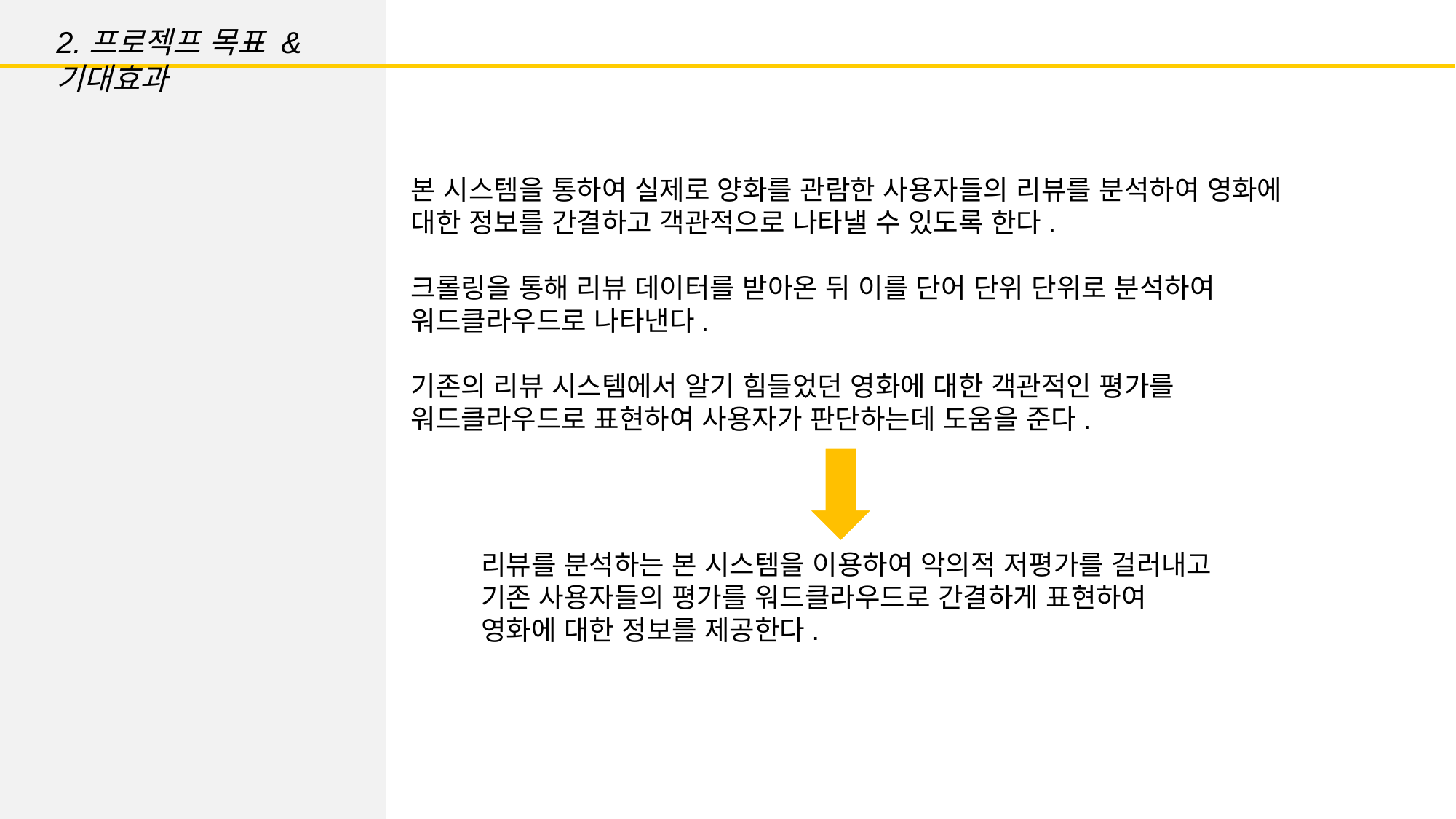

2.프로젝프 목표 & 기대효과
본 시스템을 통하여 실제로 양화를 관람한 사용자들의 리뷰를 분석하여 영화에 대한 정보를 간결하고 객관적으로 나타낼 수 있도록 한다.

크롤링을 통해 리뷰 데이터를 받아온 뒤 이를 단어 단위 단위로 분석하여 워드클라우드로 나타낸다.

기존의 리뷰 시스템에서 알기 힘들었던 영화에 대한 객관적인 평가를 워드클라우드로 표현하여 사용자가 판단하는데 도움을 준다.

리뷰를 분석하는 본 시스템을 이용하여 악의적 저평가를 걸러내고
기존 사용자들의 평가를 워드클라우드로 간결하게 표현하여
영화에 대한 정보를 제공한다.